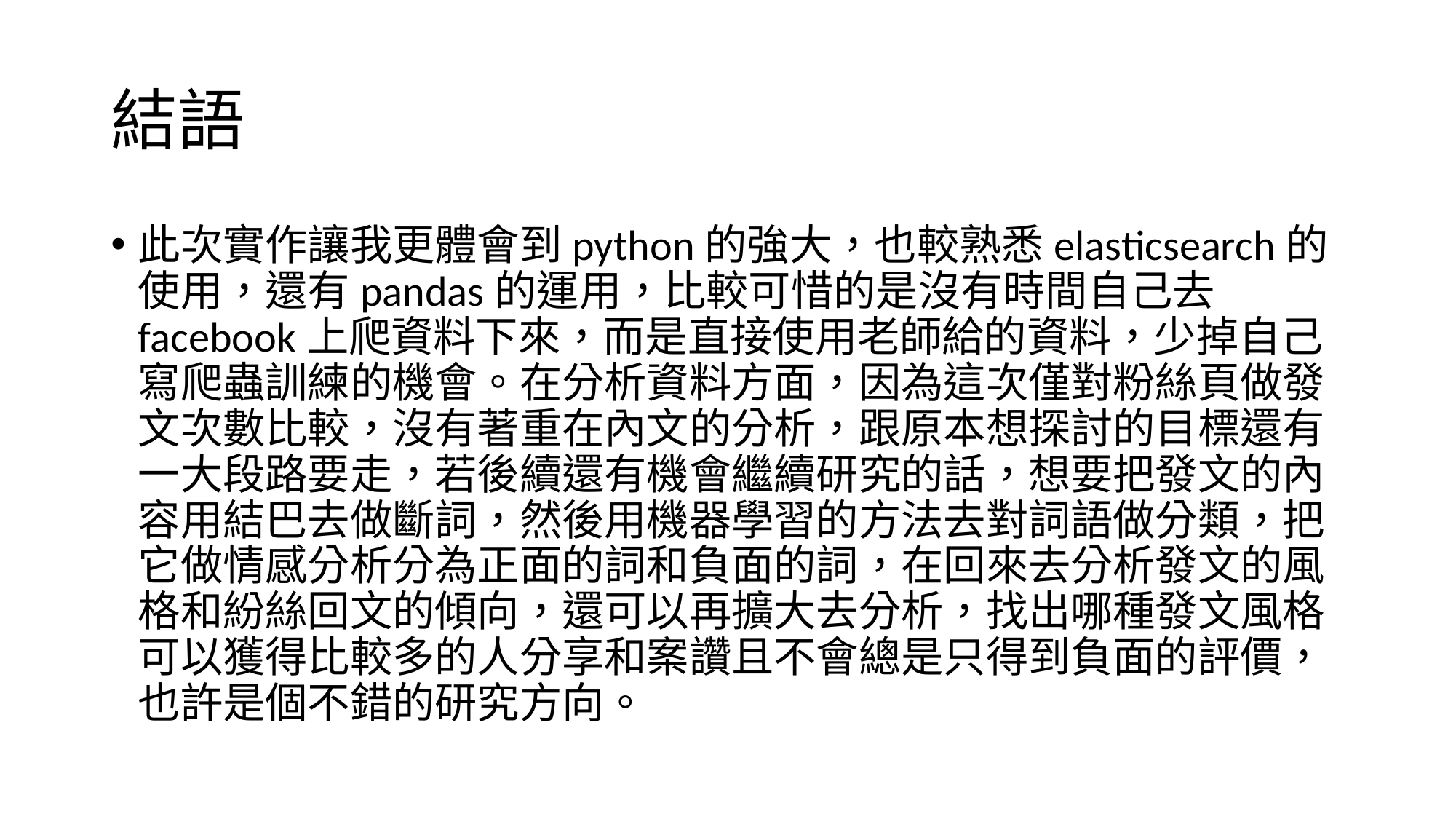

# 結語
此次實作讓我更體會到python的強大，也較熟悉elasticsearch的使用，還有pandas的運用，比較可惜的是沒有時間自己去facebook上爬資料下來，而是直接使用老師給的資料，少掉自己寫爬蟲訓練的機會。在分析資料方面，因為這次僅對粉絲頁做發文次數比較，沒有著重在內文的分析，跟原本想探討的目標還有一大段路要走，若後續還有機會繼續研究的話，想要把發文的內容用結巴去做斷詞，然後用機器學習的方法去對詞語做分類，把它做情感分析分為正面的詞和負面的詞，在回來去分析發文的風格和紛絲回文的傾向，還可以再擴大去分析，找出哪種發文風格可以獲得比較多的人分享和案讚且不會總是只得到負面的評價，也許是個不錯的研究方向。